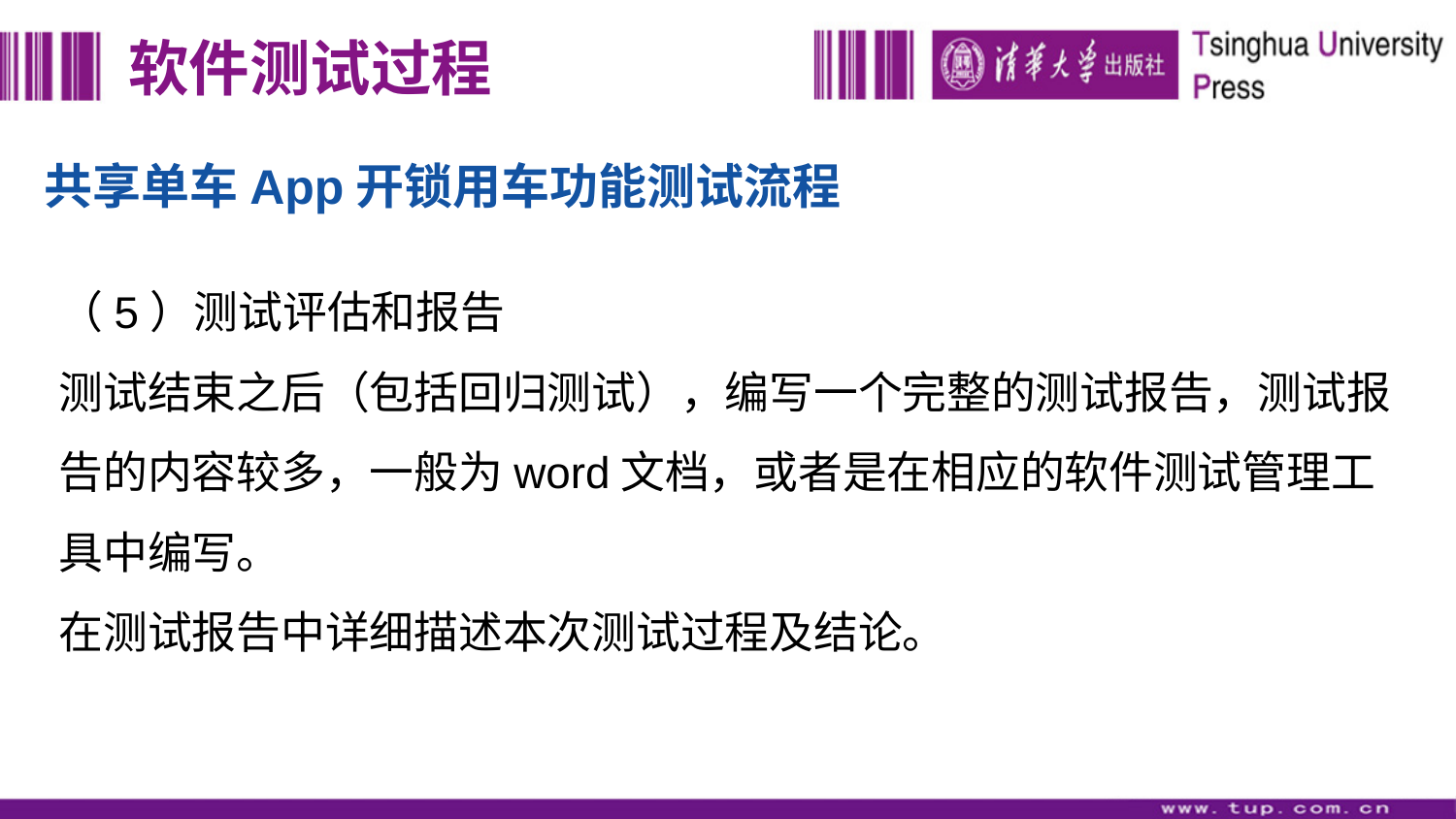

# 软件测试过程
共享单车App开锁用车功能测试流程
（5）测试评估和报告
测试结束之后（包括回归测试），编写一个完整的测试报告，测试报告的内容较多，一般为word文档，或者是在相应的软件测试管理工具中编写。
在测试报告中详细描述本次测试过程及结论。